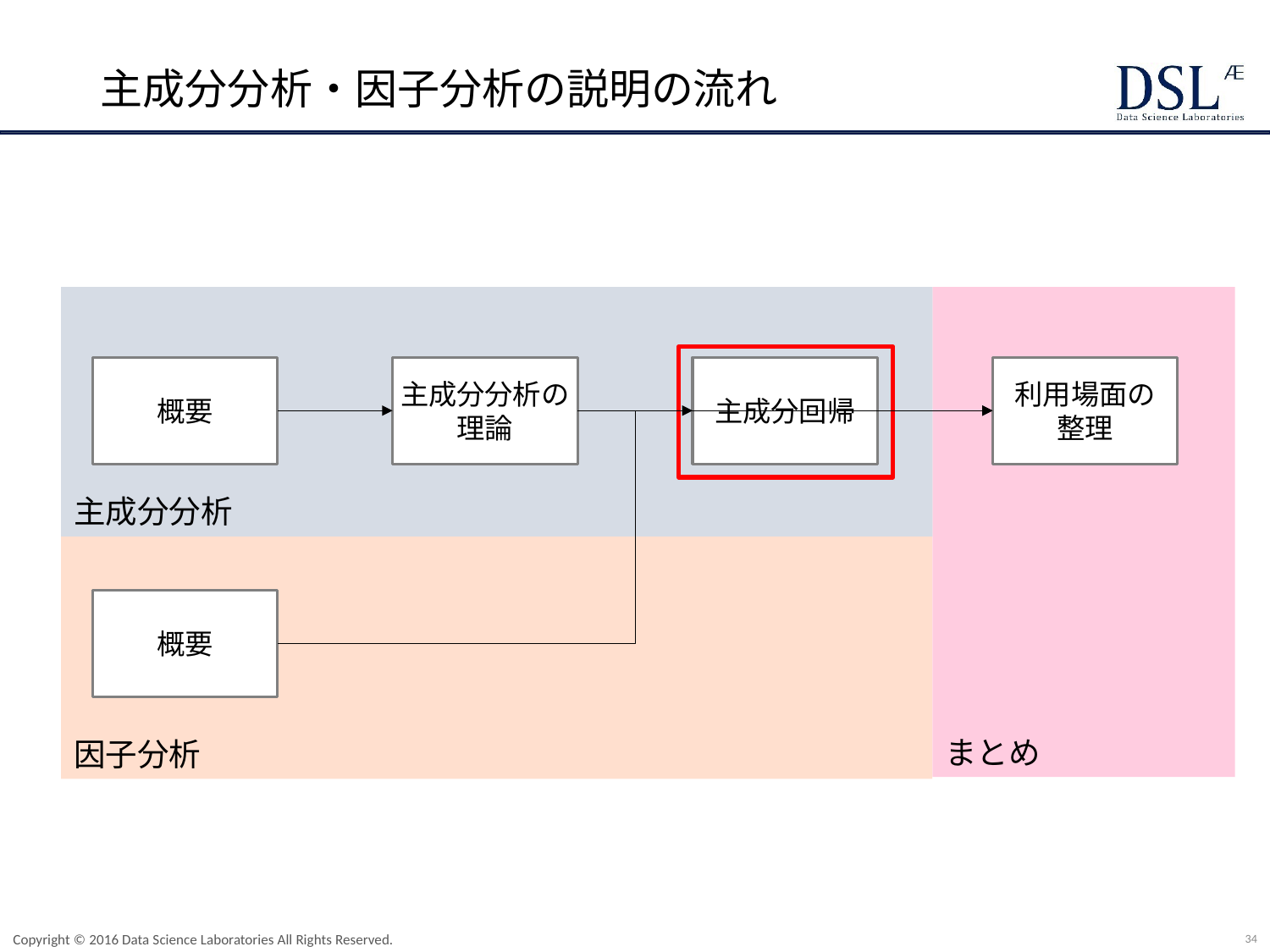

# 主成分分析・因子分析の説明の流れ
主成分分析
まとめ

概要
主成分分析の
理論
主成分回帰
利用場面の
整理
因子分析
概要
34
Copyright © 2016 Data Science Laboratories All Rights Reserved.